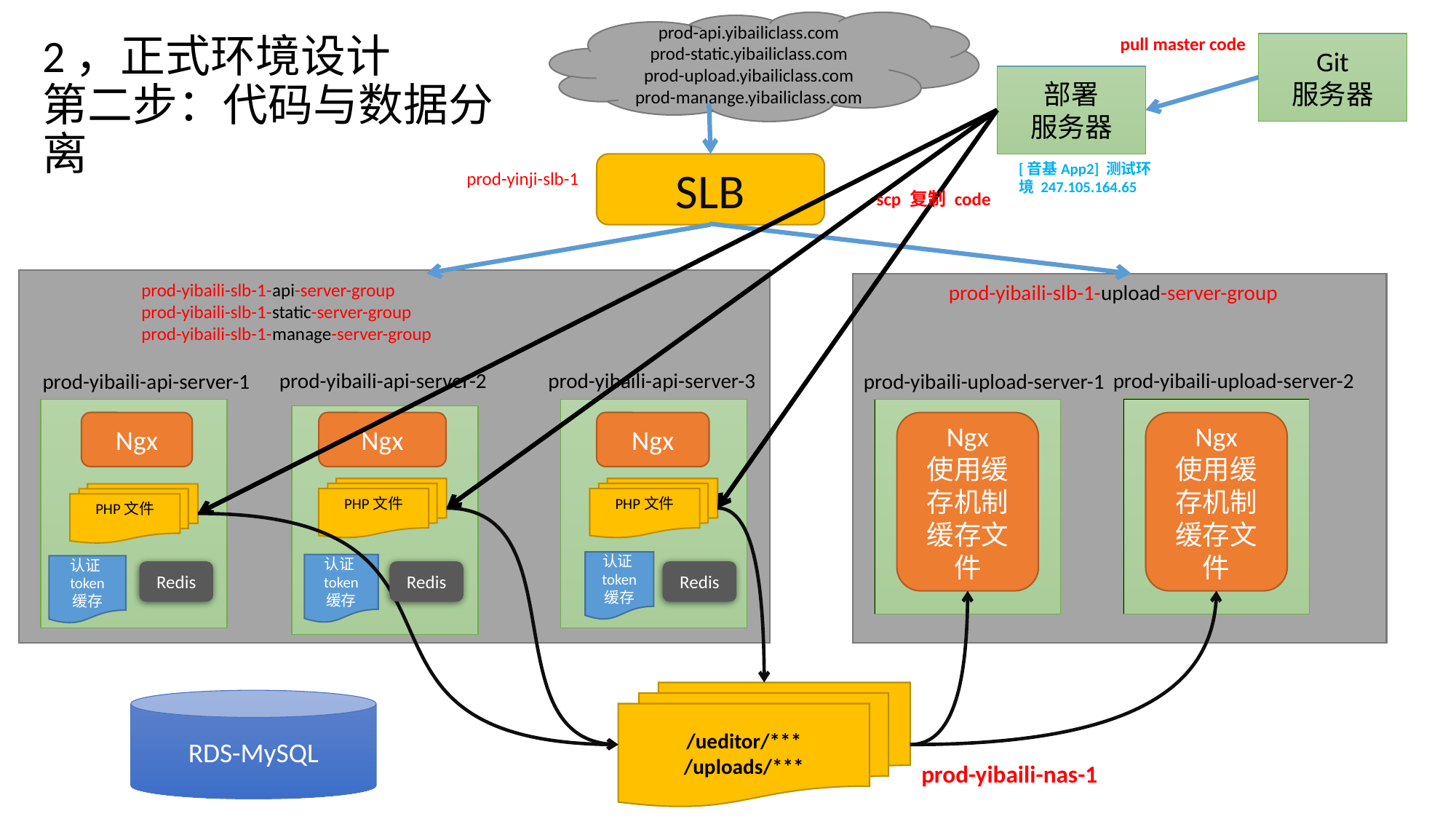

prod-api.yibailiclass.com
prod-static.yibailiclass.com
prod-upload.yibailiclass.com
prod-manange.yibailiclass.com
# 2，正式环境设计 第二步：代码与数据分离
pull master code
Git
服务器
部署
服务器
SLB
[音基App2] 测试环境 247.105.164.65
prod-yinji-slb-1

scp 复制 code

prod-yibaili-slb-1-api-server-group
prod-yibaili-slb-1-static-server-group
prod-yibaili-slb-1-manage-server-group

prod-yibaili-slb-1-upload-server-group
prod-yibaili-api-server-2
prod-yibaili-api-server-3
prod-yibaili-upload-server-2
prod-yibaili-api-server-1
prod-yibaili-upload-server-1

Ngx
Ngx
Ngx
Ngx
使用缓存机制缓存文件
Ngx
使用缓存机制缓存文件
PHP文件

PHP文件

PHP文件

认证token
缓存
认证token
缓存
认证token
缓存
Redis
Redis
Redis
/ueditor/***
/uploads/***
RDS-MySQL
prod-yibaili-nas-1